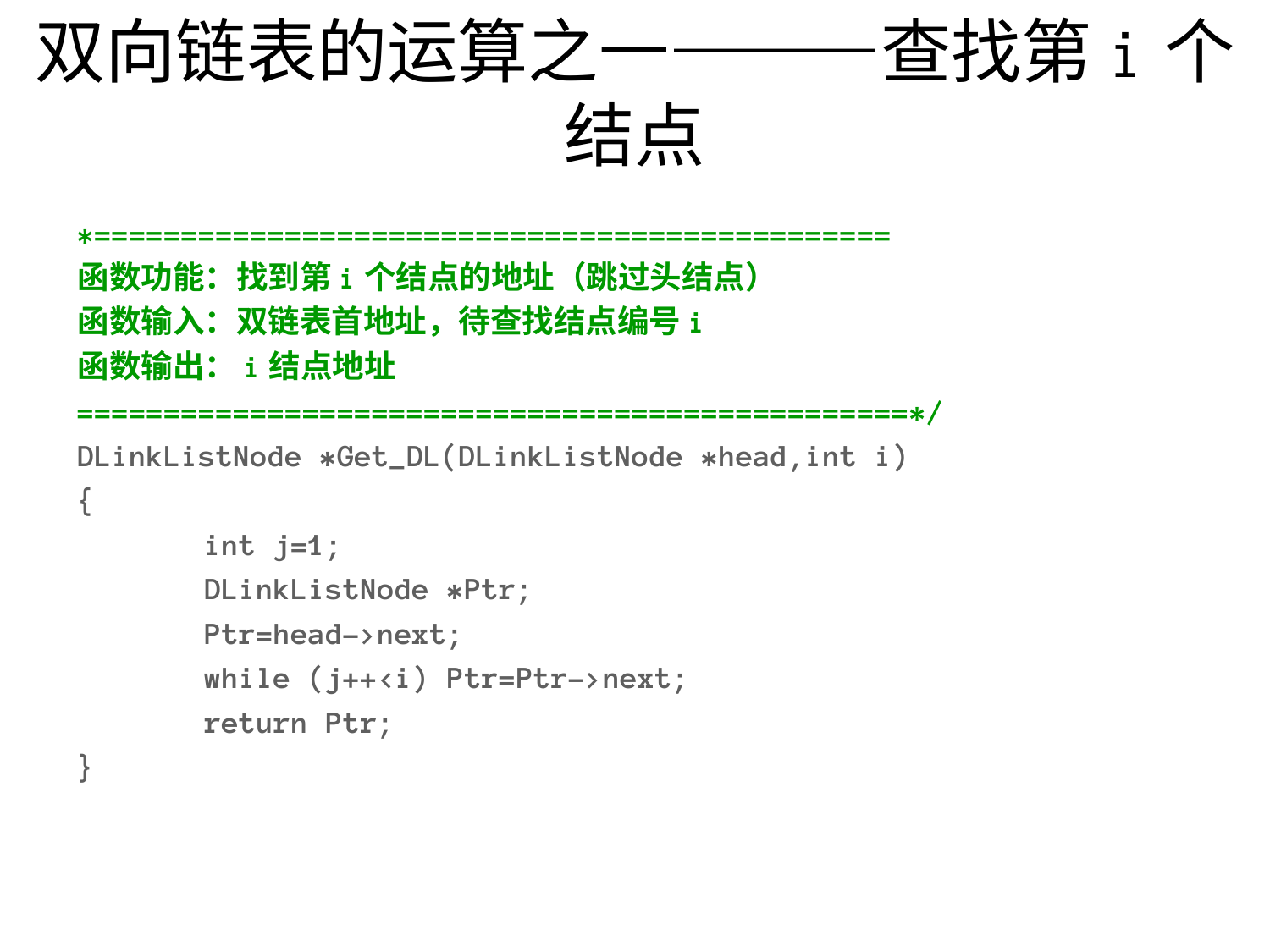

# 双向链表的运算之一———查找第i个结点
*==============================================
函数功能：找到第i个结点的地址（跳过头结点）
函数输入：双链表首地址，待查找结点编号i
函数输出：i结点地址
================================================*/
DLinkListNode *Get_DL(DLinkListNode *head,int i)
{
	int j=1;
	DLinkListNode *Ptr;
	Ptr=head->next;
	while (j++<i) Ptr=Ptr->next;
	return Ptr;
}

166